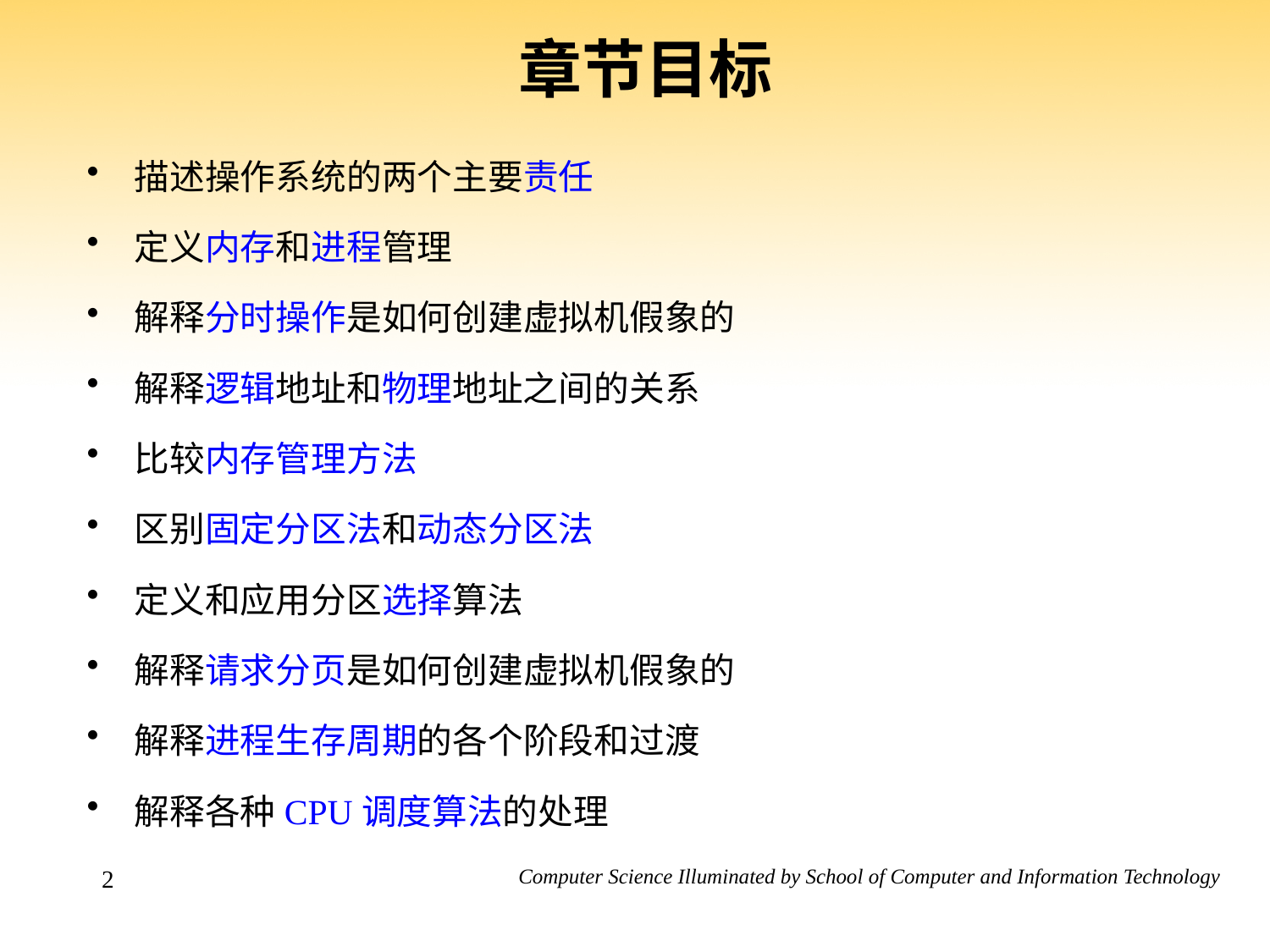

# 章节目标
描述操作系统的两个主要责任
定义内存和进程管理
解释分时操作是如何创建虚拟机假象的
解释逻辑地址和物理地址之间的关系
比较内存管理方法
区别固定分区法和动态分区法
定义和应用分区选择算法
解释请求分页是如何创建虚拟机假象的
解释进程生存周期的各个阶段和过渡
解释各种CPU调度算法的处理

2